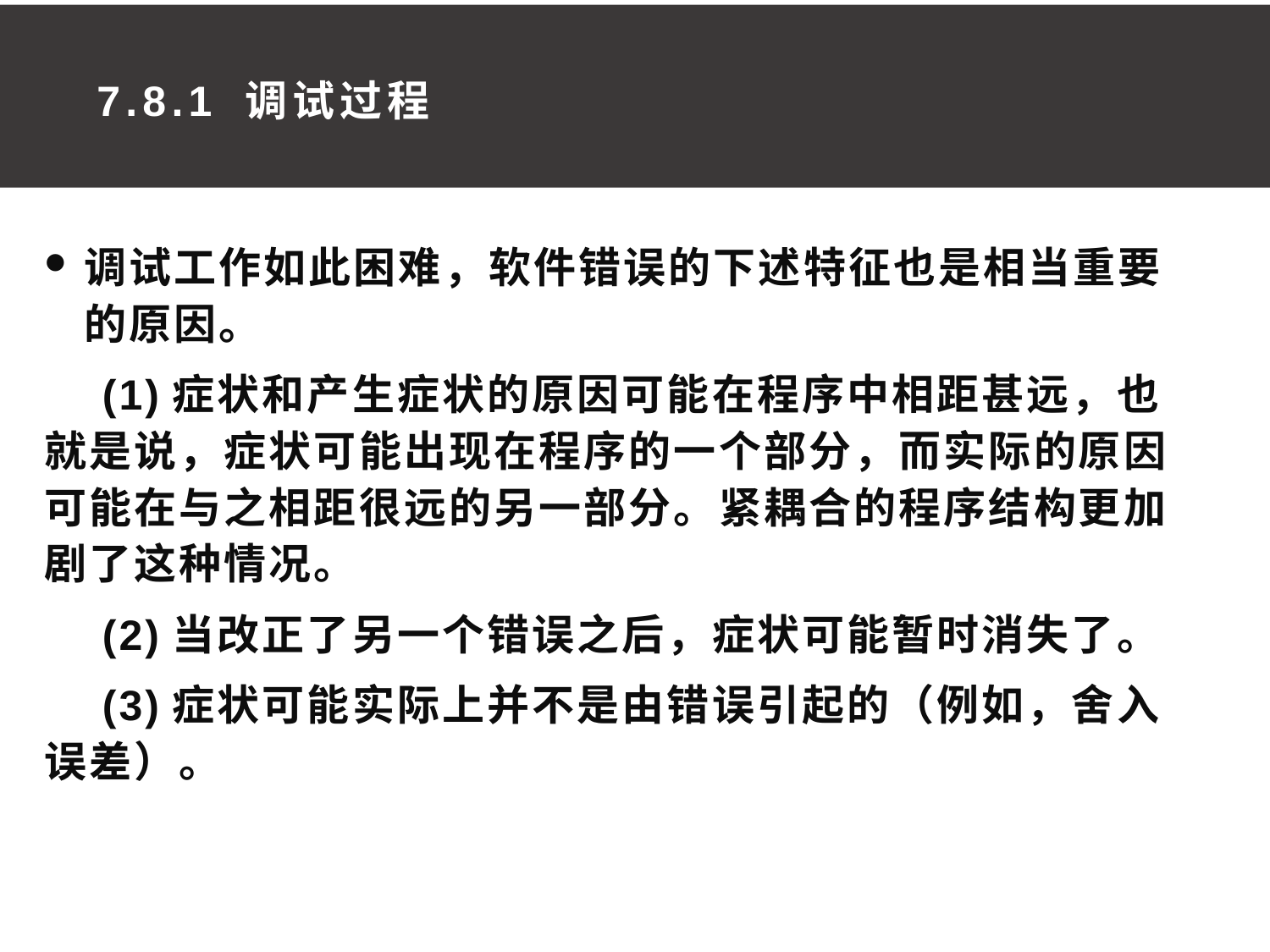

7.8.1 调试过程
调试工作如此困难，软件错误的下述特征也是相当重要的原因。
    (1)症状和产生症状的原因可能在程序中相距甚远，也就是说，症状可能出现在程序的一个部分，而实际的原因可能在与之相距很远的另一部分。紧耦合的程序结构更加剧了这种情况。
    (2)当改正了另一个错误之后，症状可能暂时消失了。
    (3)症状可能实际上并不是由错误引起的（例如，舍入误差）。